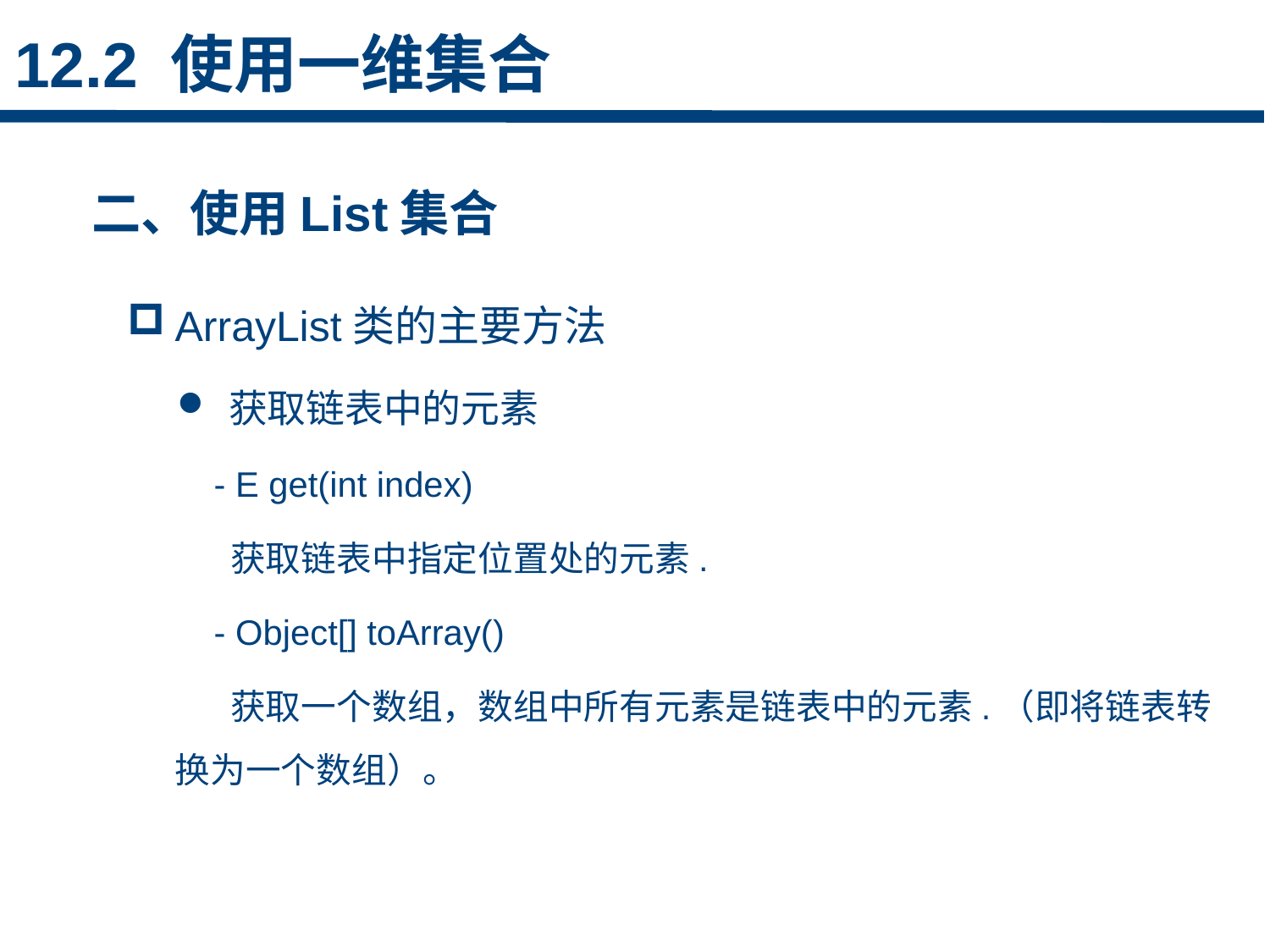

12.2 使用一维集合
二、使用List集合
ArrayList类的主要方法
 获取链表中的元素
    - E get(int index)
      获取链表中指定位置处的元素.
    - Object[] toArray()
      获取一个数组，数组中所有元素是链表中的元素.（即将链表转换为一个数组）。
点击添加文本
点击添加文本
点击添加文本
点击添加文本